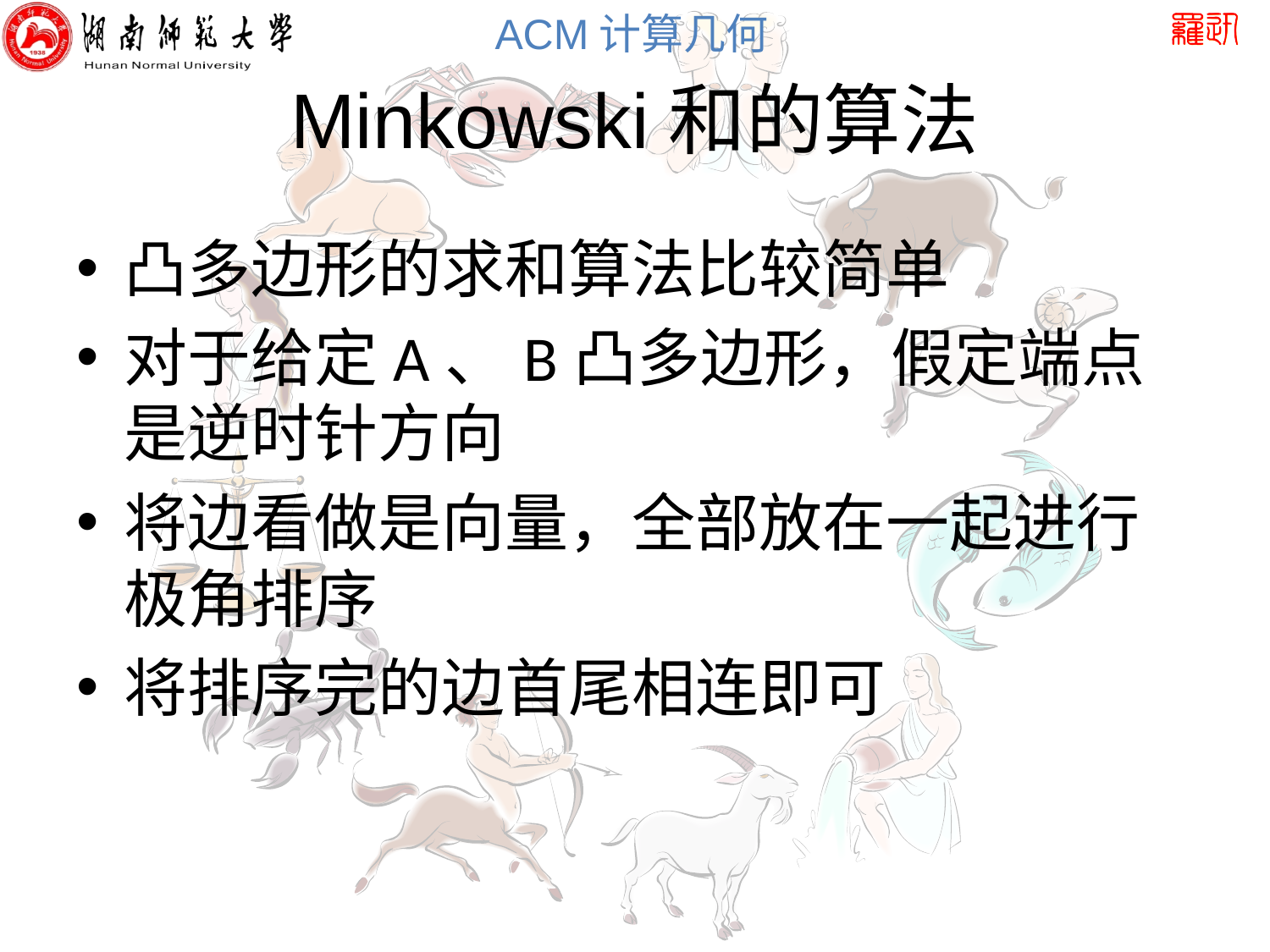

# Minkowski和的算法
凸多边形的求和算法比较简单
对于给定A、B凸多边形，假定端点是逆时针方向
将边看做是向量，全部放在一起进行极角排序
将排序完的边首尾相连即可